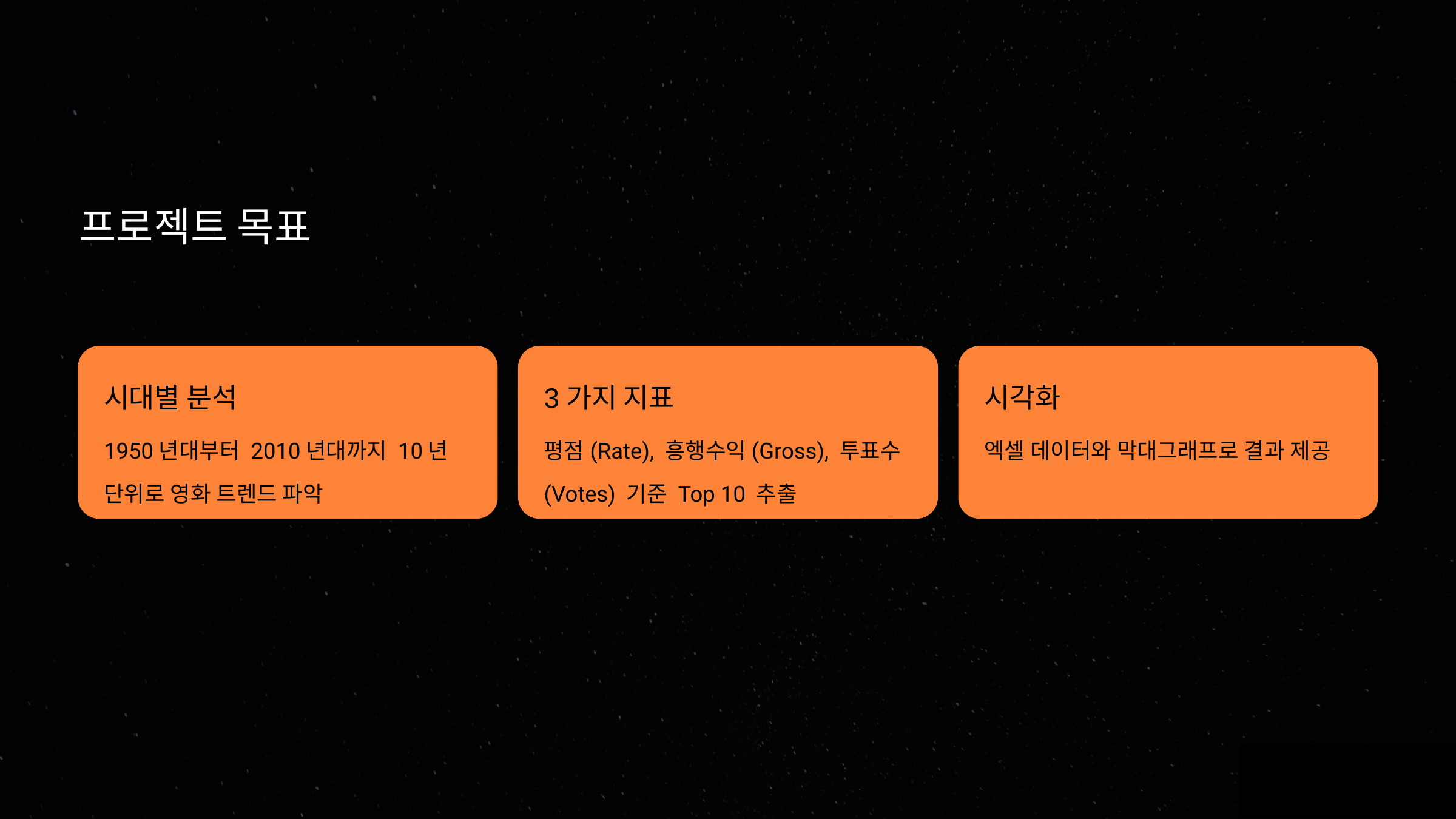

프로젝트 목표

시대별 분석
3가지 지표
시각화
1950년대부터 2010년대까지 10년 단위로 영화 트렌드 파악
평점(Rate), 흥행수익(Gross), 투표수(Votes) 기준 Top 10 추출
엑셀 데이터와 막대그래프로 결과 제공